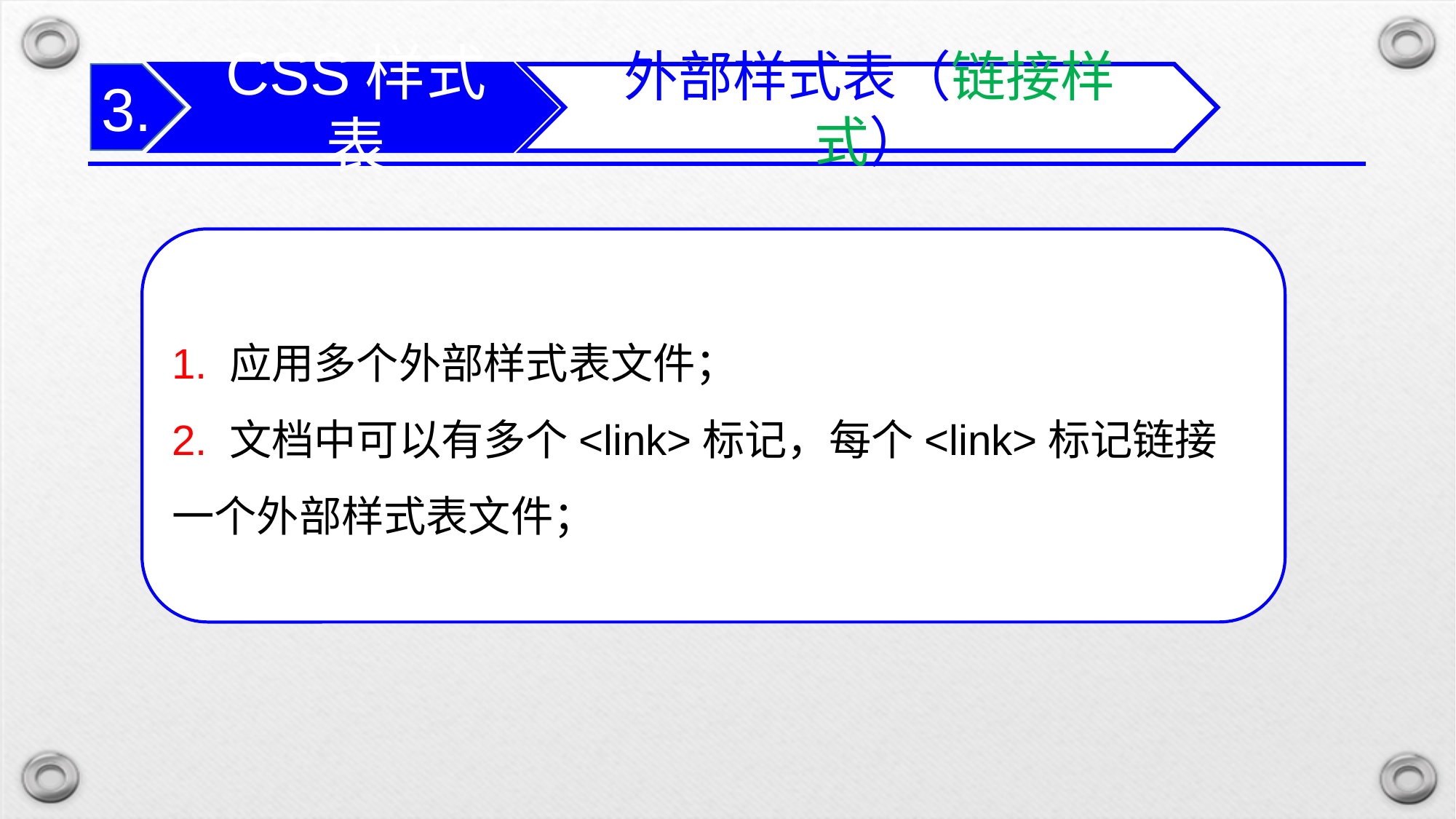

CSS样式表

3.
外部样式表（链接样式）

1. 应用多个外部样式表文件；
2. 文档中可以有多个<link>标记，每个<link>标记链接一个外部样式表文件；